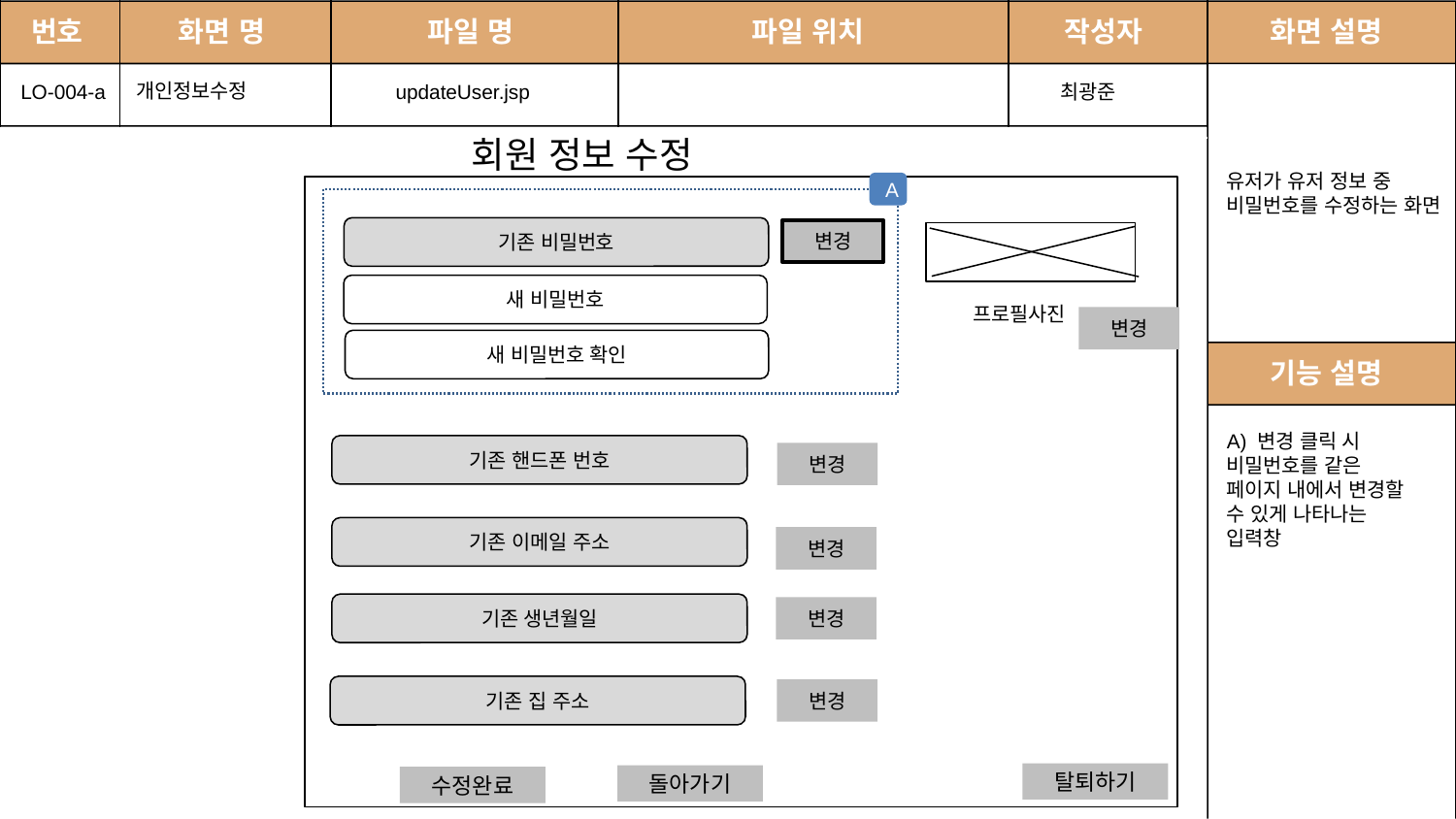

번호
화면 명
파일 명
# 파일 위치
작성자
화면 설명
개인정보수정
LO-004-a
updateUser.jsp
최광준
회원 정보 수정
2
2

유저가 유저 정보 중 비밀번호를 수정하는 화면
A

기존 비밀번호
변경

프로필사진
새 비밀번호
변경
새 비밀번호 확인
기능 설명
A) 변경 클릭 시 비밀번호를 같은 페이지 내에서 변경할 수 있게 나타나는 입력창
기존 핸드폰 번호
변경
2
2
기존 이메일 주소
변경
기존 생년월일
변경
2
2
기존 집 주소
변경
탈퇴하기
돌아가기
수정완료